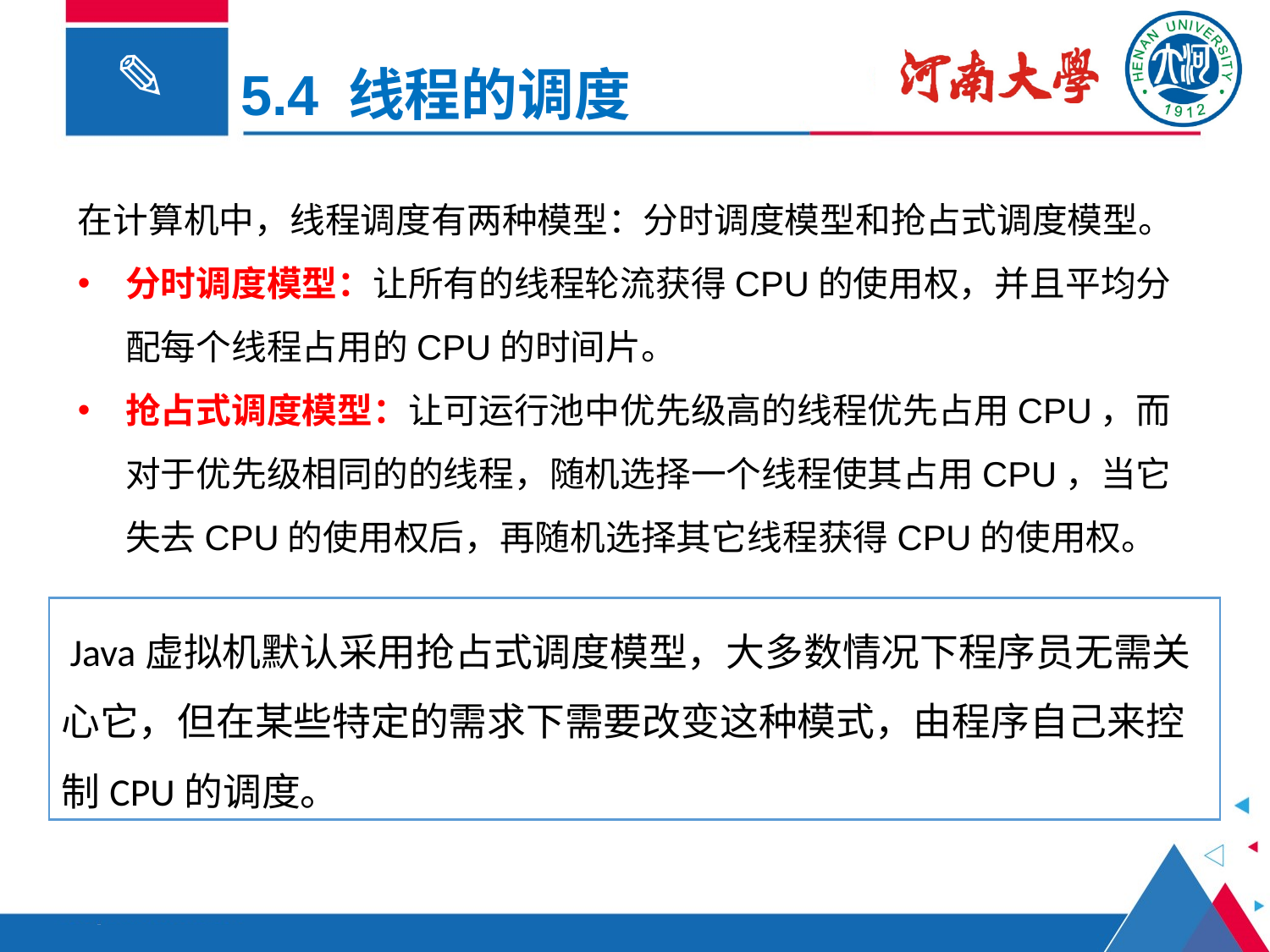

5.4 线程的调度
在计算机中，线程调度有两种模型：分时调度模型和抢占式调度模型。
分时调度模型：让所有的线程轮流获得CPU的使用权，并且平均分配每个线程占用的CPU的时间片。
抢占式调度模型：让可运行池中优先级高的线程优先占用CPU，而对于优先级相同的的线程，随机选择一个线程使其占用CPU，当它失去CPU的使用权后，再随机选择其它线程获得CPU的使用权。
 Java虚拟机默认采用抢占式调度模型，大多数情况下程序员无需关心它，但在某些特定的需求下需要改变这种模式，由程序自己来控制CPU的调度。